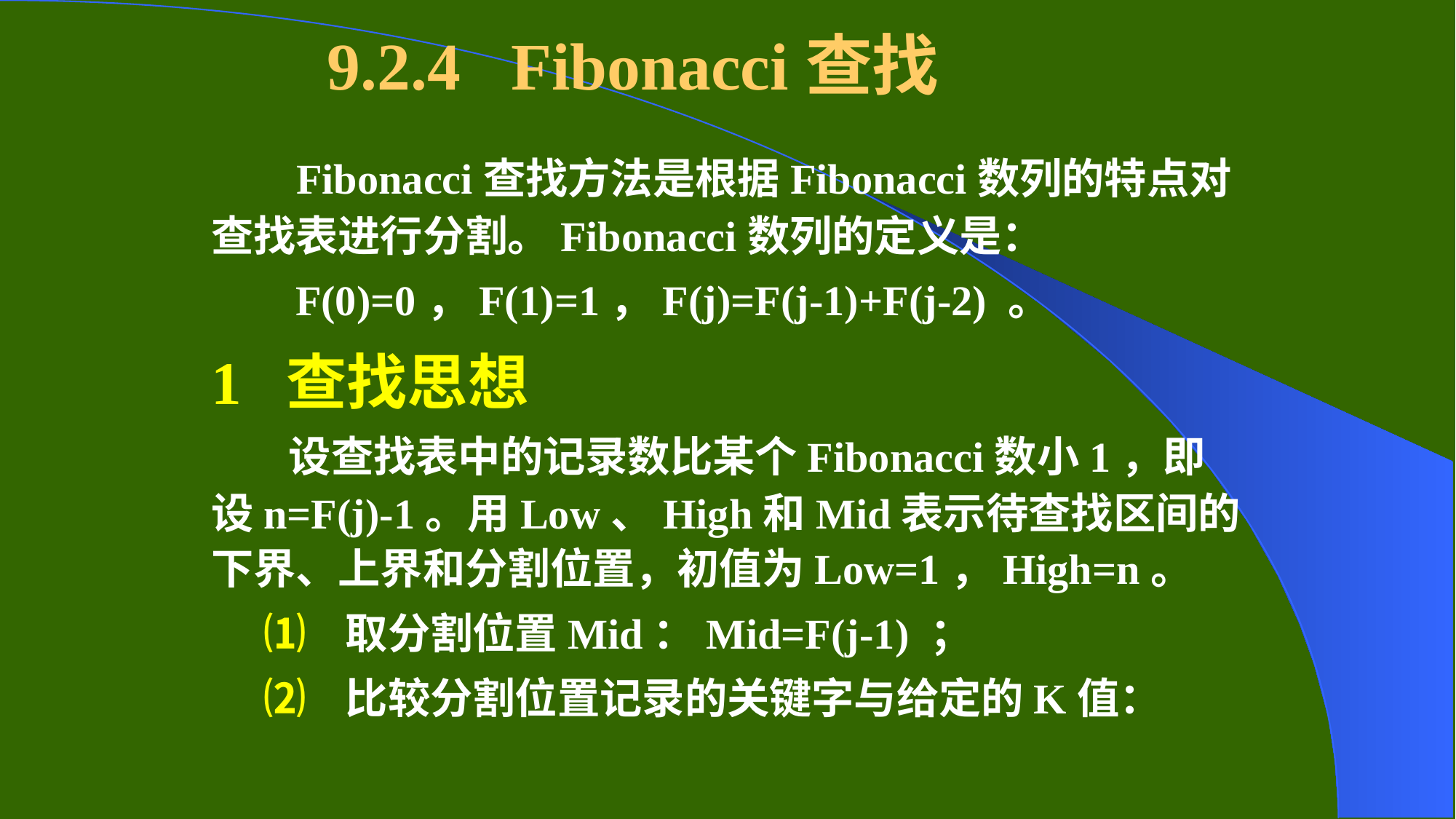

# 9.2.4   Fibonacci查找
       Fibonacci查找方法是根据Fibonacci数列的特点对查找表进行分割。Fibonacci数列的定义是：
        F(0)=0，F(1)=1，F(j)=F(j-1)+F(j-2) 。
1  查找思想
       设查找表中的记录数比某个Fibonacci数小1，即设n=F(j)-1。用Low、High和Mid表示待查找区间的下界、上界和分割位置，初值为Low=1，High=n。
⑴   取分割位置Mid：Mid=F(j-1) ；
⑵   比较分割位置记录的关键字与给定的K值：